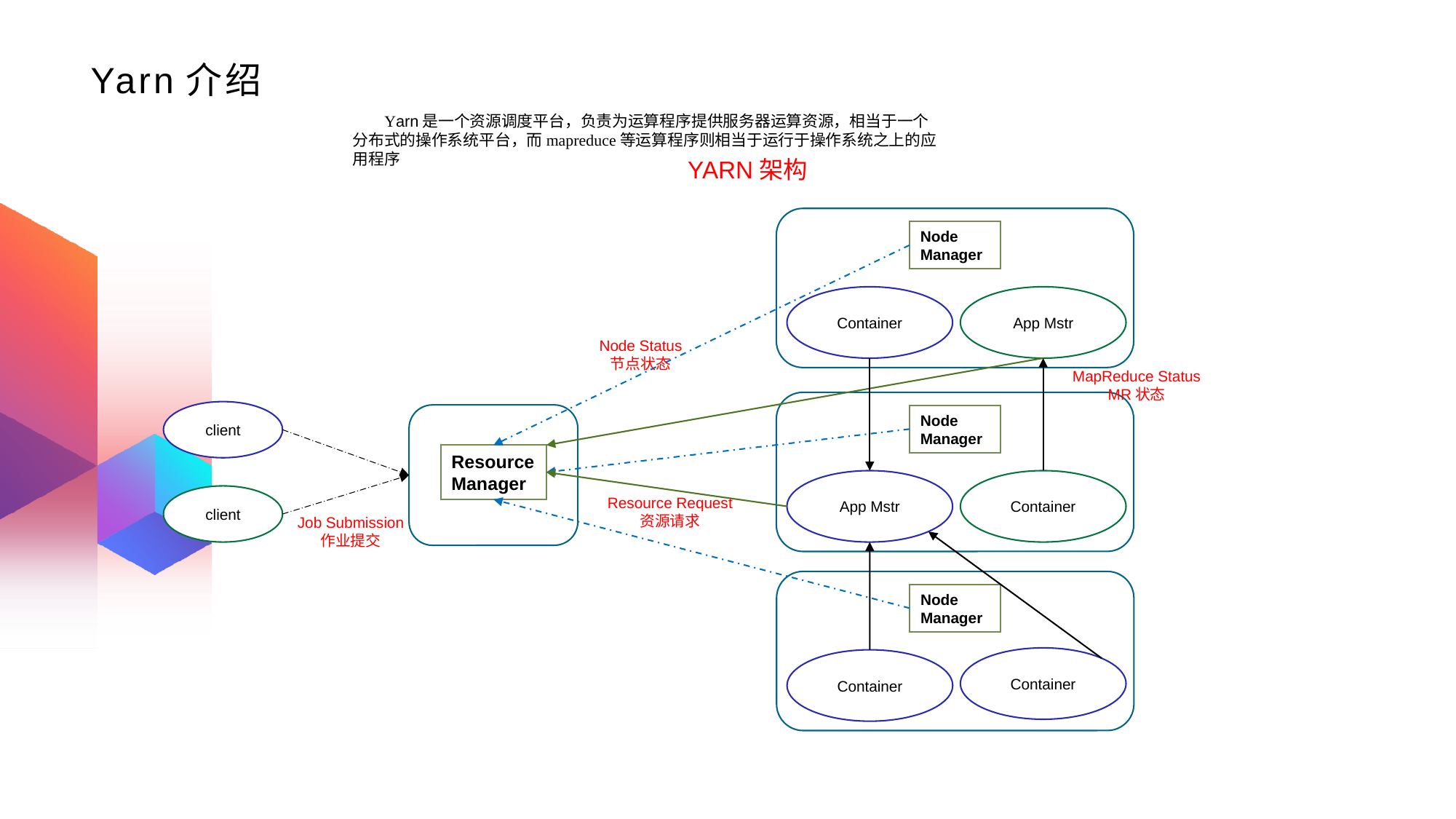

# Yarn介绍
Yarn是一个资源调度平台，负责为运算程序提供服务器运算资源，相当于一个分布式的操作系统平台，而mapreduce等运算程序则相当于运行于操作系统之上的应用程序
YARN架构

Node
Manager
Container
App Mstr
Node Status
节点状态
MapReduce Status
MR状态

client

Node
Manager
Resource
Manager
App Mstr
Container
client
Resource Request
资源请求
Job Submission
作业提交

Node
Manager
Container
Container